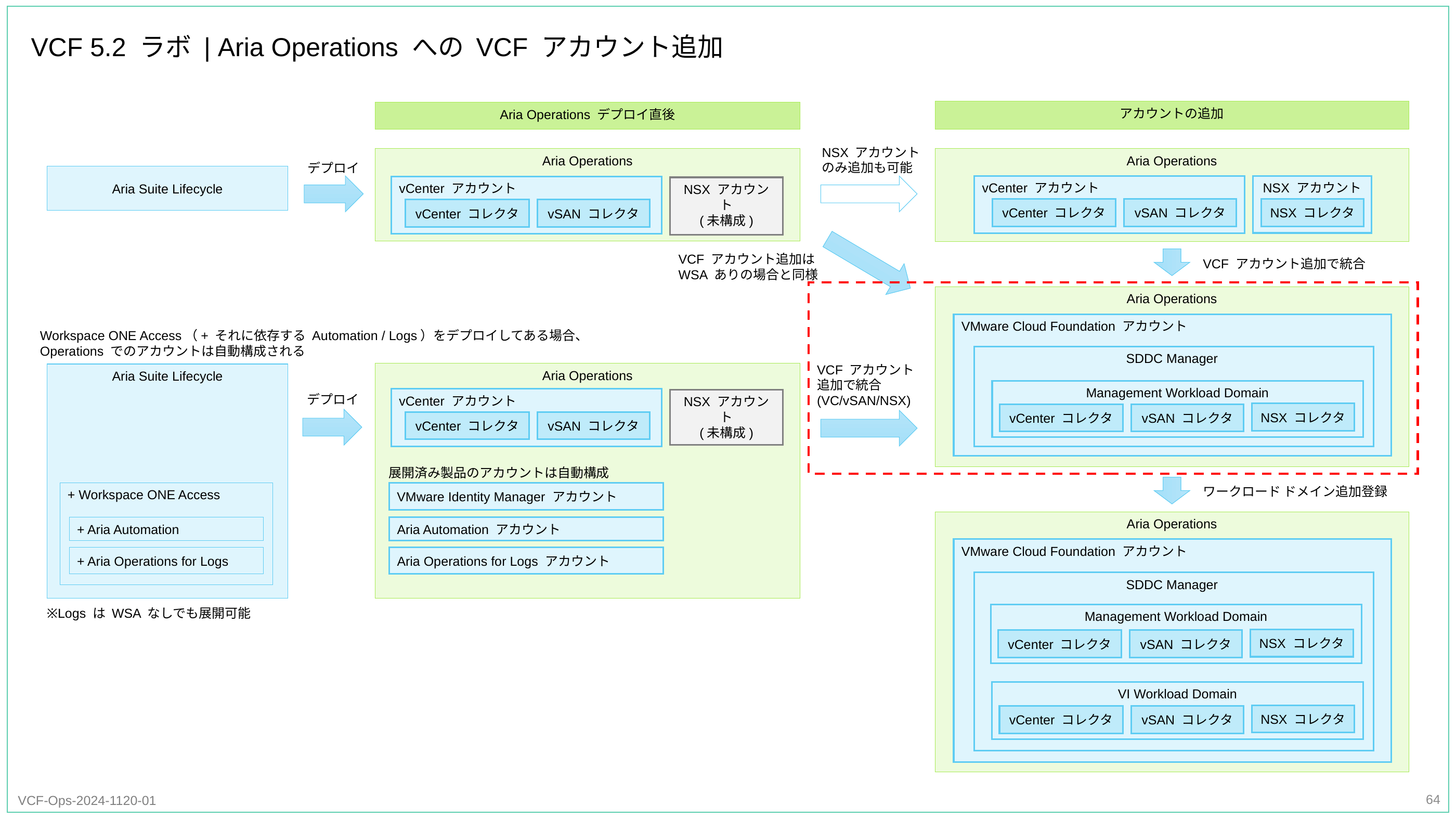

# VCF 5.2 ラボ | Aria Operations への VCF アカウント追加

64